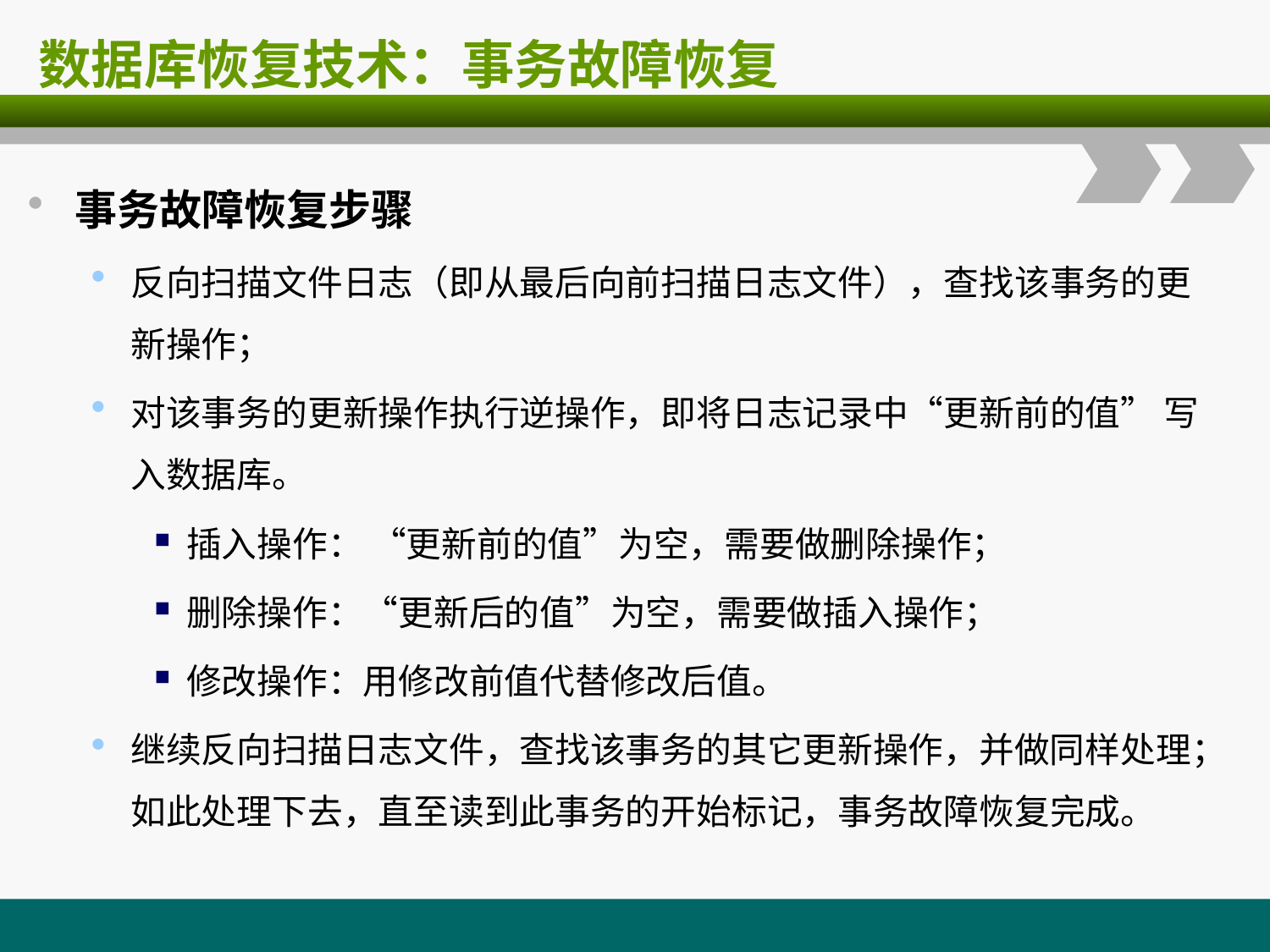

# 数据库恢复技术：事务故障恢复
事务故障恢复步骤
反向扫描文件日志（即从最后向前扫描日志文件），查找该事务的更新操作；
对该事务的更新操作执行逆操作，即将日志记录中“更新前的值” 写入数据库。
插入操作： “更新前的值”为空，需要做删除操作；
删除操作：“更新后的值”为空，需要做插入操作；
修改操作：用修改前值代替修改后值。
继续反向扫描日志文件，查找该事务的其它更新操作，并做同样处理；如此处理下去，直至读到此事务的开始标记，事务故障恢复完成。